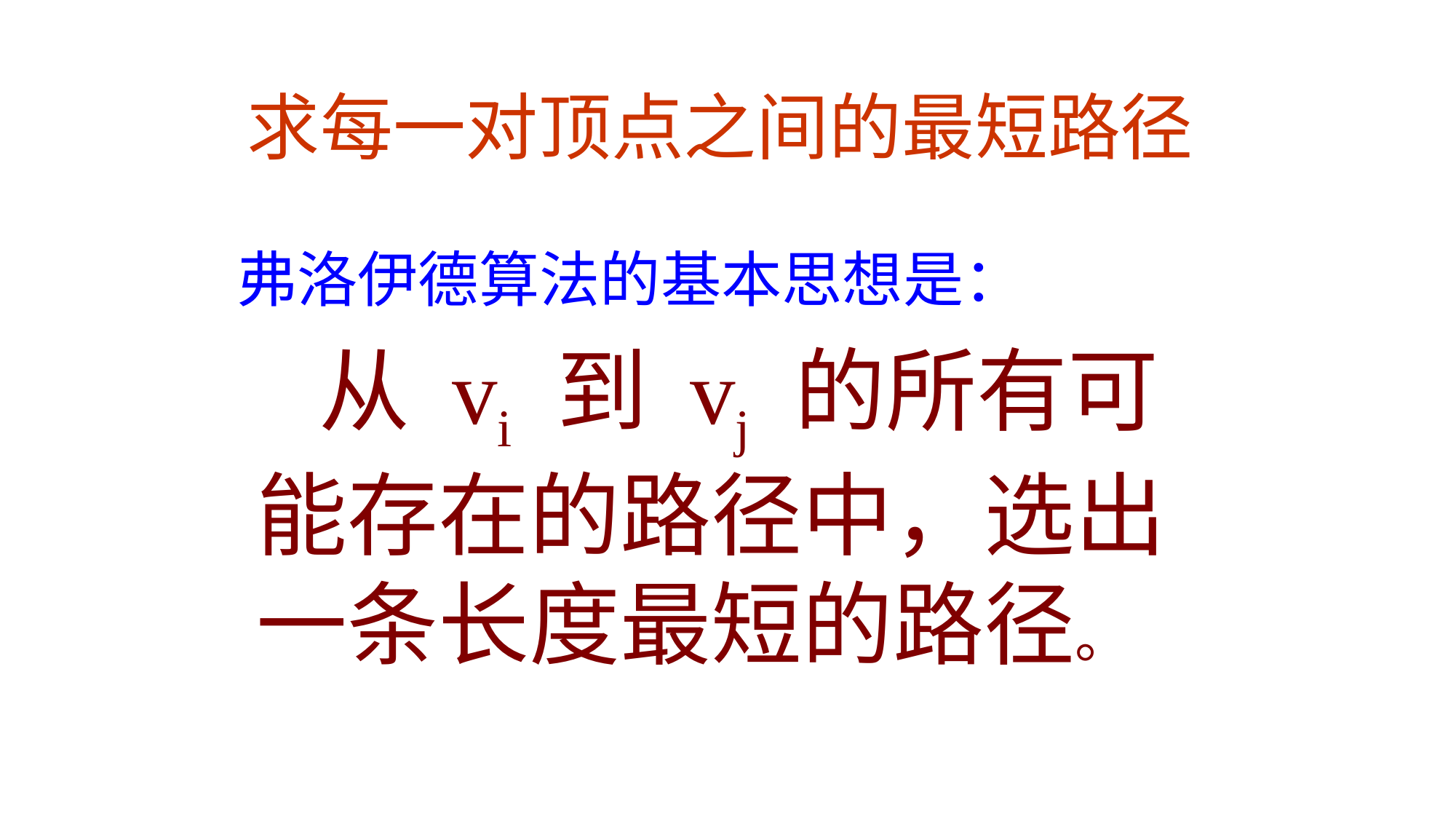

求每一对顶点之间的最短路径
弗洛伊德算法的基本思想是：
  从 vi 到 vj 的所有可能存在的路径中，选出一条长度最短的路径。